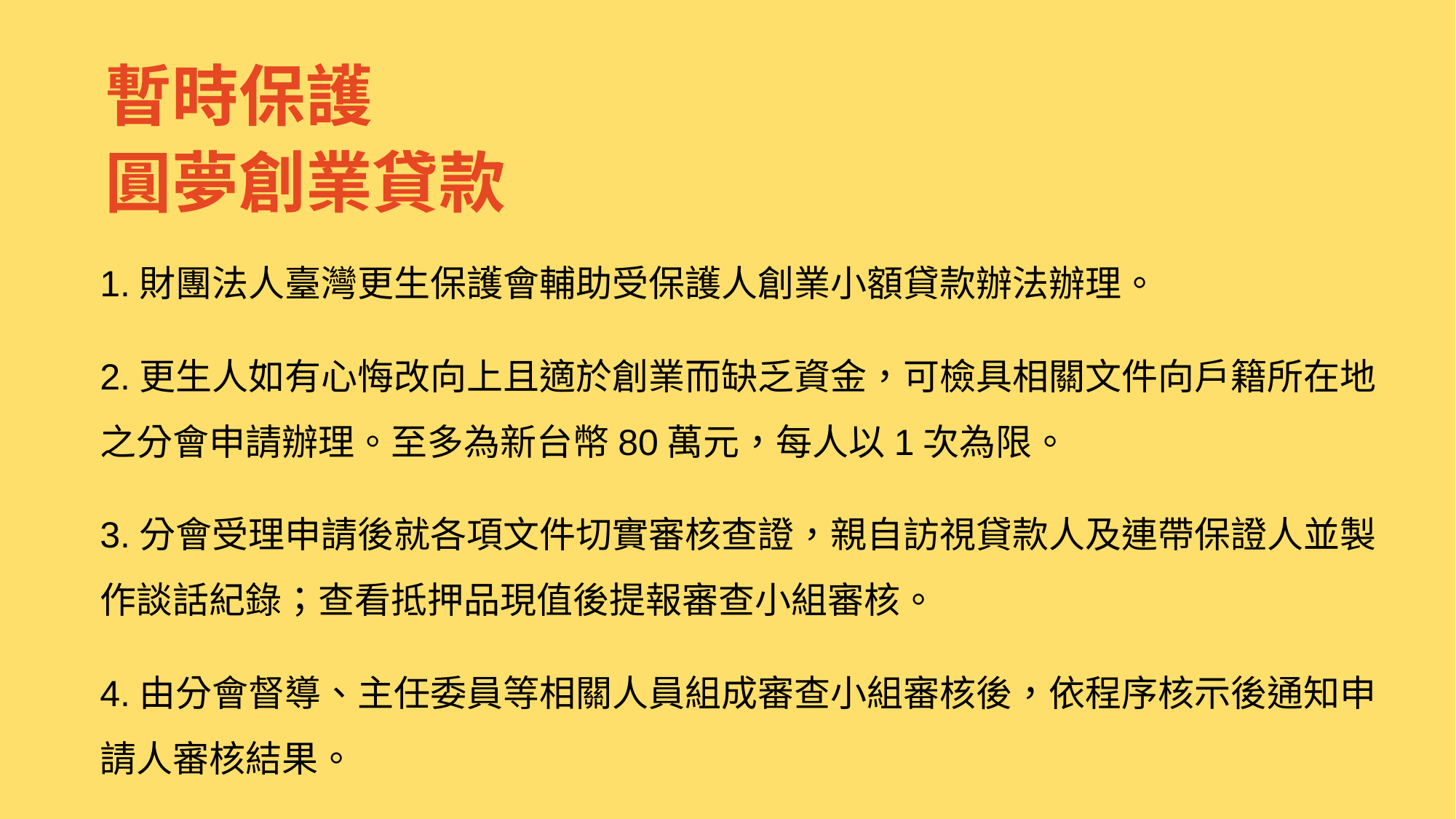

暫時保護
圓夢創業貸款
1.財團法人臺灣更生保護會輔助受保護人創業小額貸款辦法辦理。
2.更生人如有心悔改向上且適於創業而缺乏資金，可檢具相關文件向戶籍所在地之分會申請辦理。至多為新台幣80萬元，每人以1次為限。
3.分會受理申請後就各項文件切實審核查證，親自訪視貸款人及連帶保證人並製作談話紀錄；查看抵押品現值後提報審查小組審核。
4.由分會督導、主任委員等相關人員組成審查小組審核後，依程序核示後通知申請人審核結果。